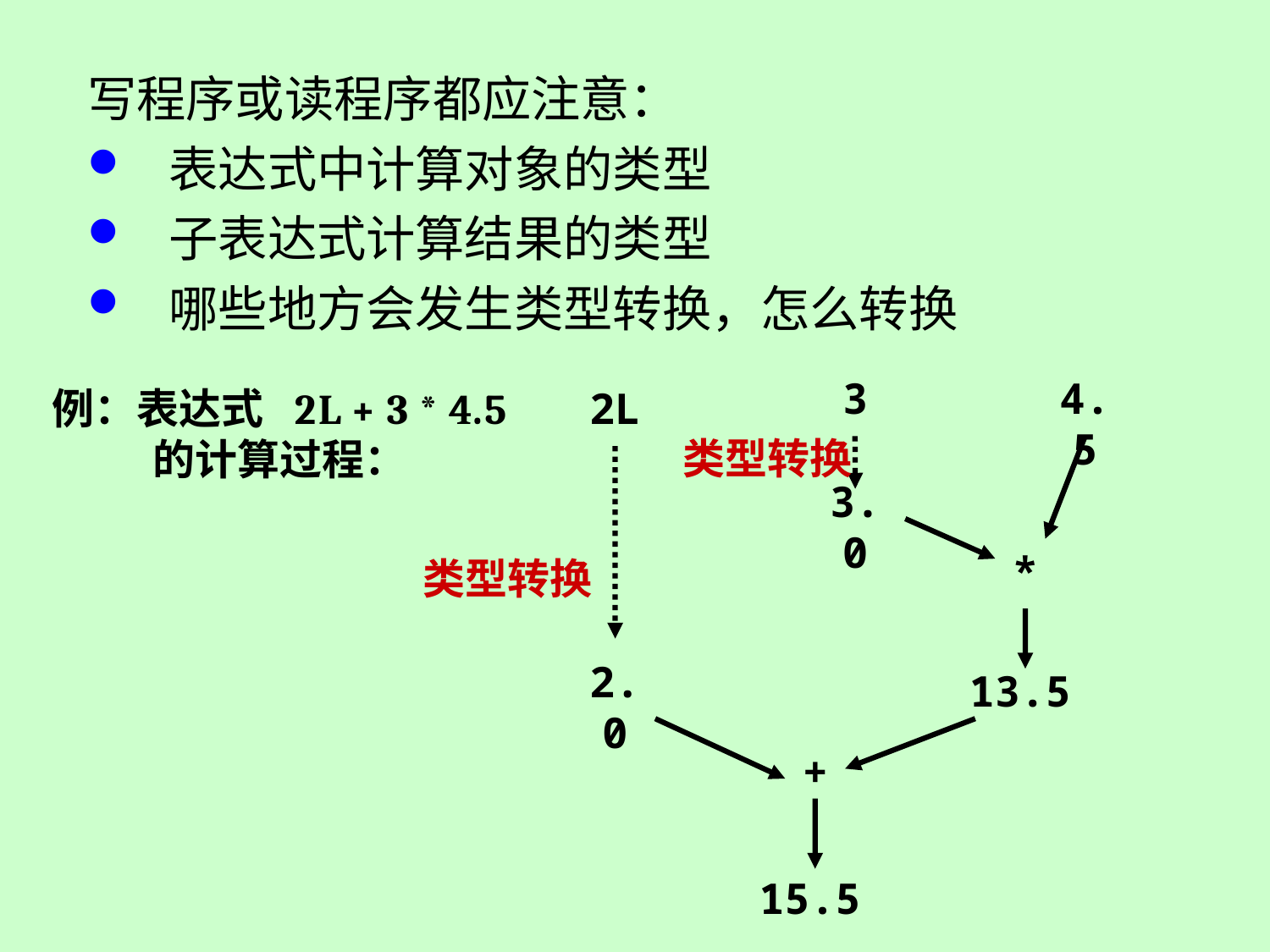

写程序或读程序都应注意：
  表达式中计算对象的类型
  子表达式计算结果的类型
  哪些地方会发生类型转换，怎么转换

3
4.5
例：表达式  2L + 3 * 4.5 的计算过程：
2L
类型转换

3.0

*
类型转换

2.0
13.5

+

15.5
38